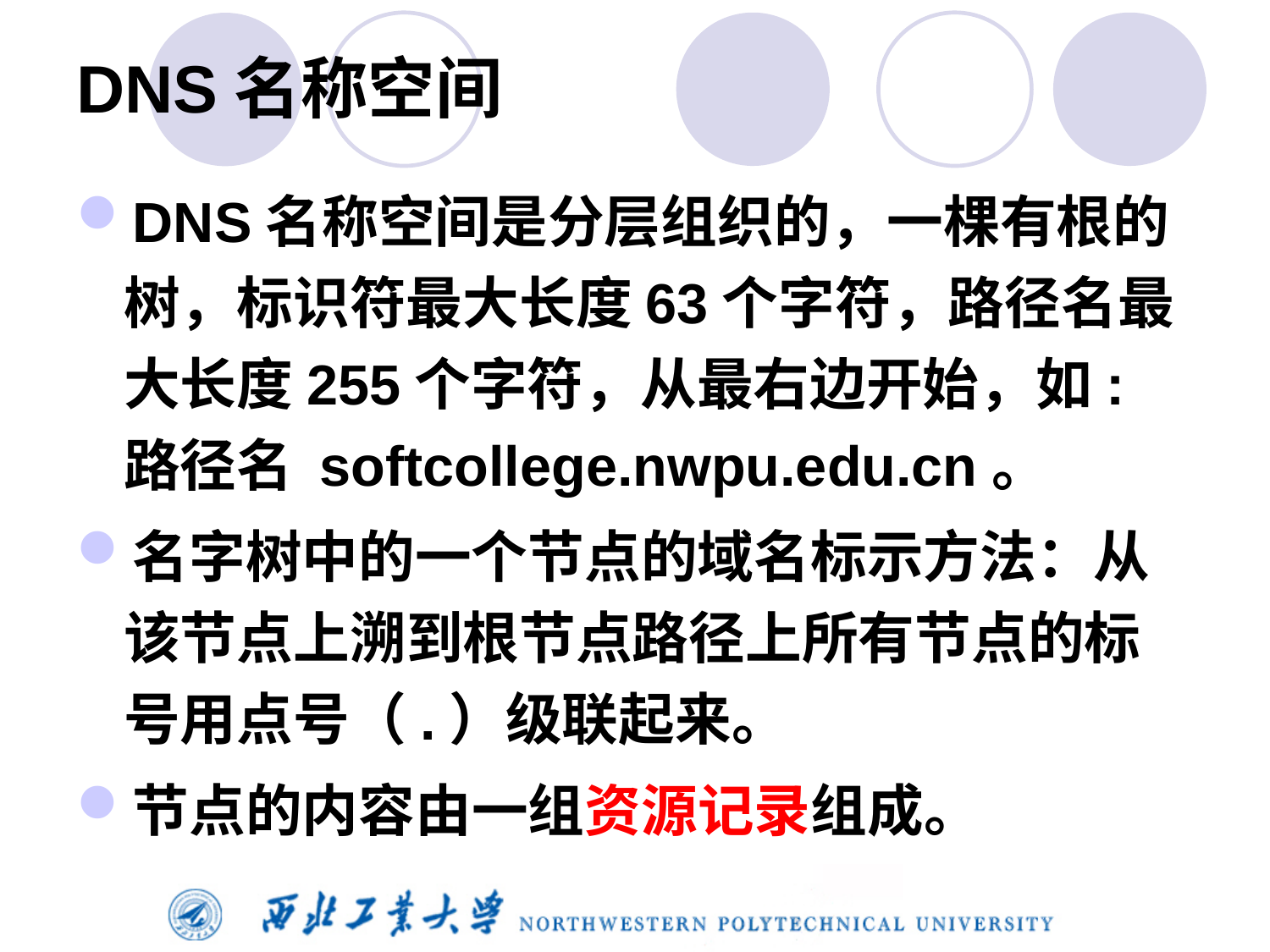

# DNS名称空间
DNS名称空间是分层组织的，一棵有根的树，标识符最大长度63个字符，路径名最大长度255个字符，从最右边开始，如:路径名 softcollege.nwpu.edu.cn。
名字树中的一个节点的域名标示方法：从该节点上溯到根节点路径上所有节点的标号用点号（.）级联起来。
节点的内容由一组资源记录组成。